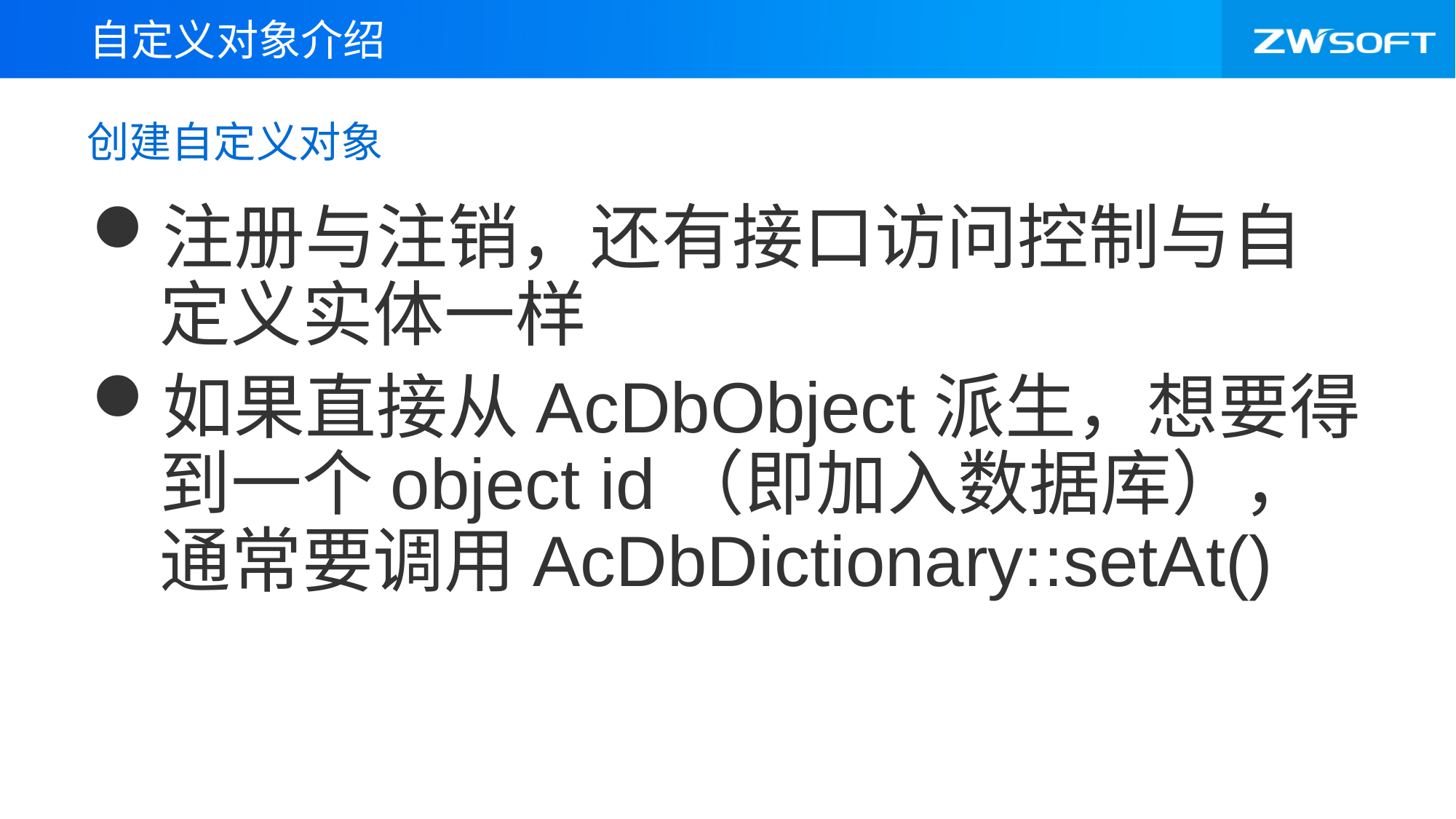

自定义对象介绍
# 创建自定义对象
注册与注销，还有接口访问控制与自定义实体一样
如果直接从AcDbObject派生，想要得到一个object id（即加入数据库），通常要调用AcDbDictionary::setAt()